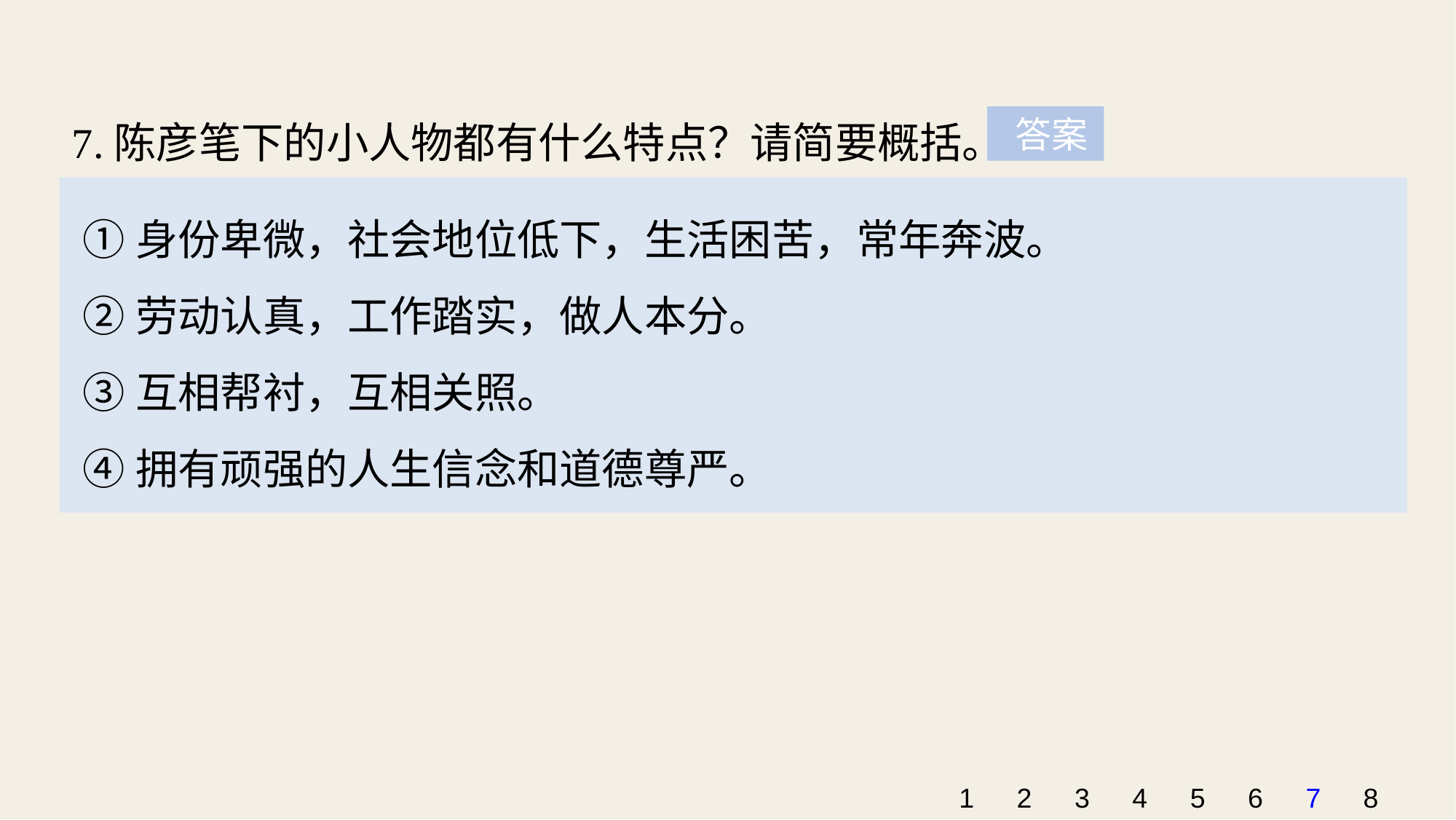

7.陈彦笔下的小人物都有什么特点？请简要概括。
 答案

①身份卑微，社会地位低下，生活困苦，常年奔波。
②劳动认真，工作踏实，做人本分。
③互相帮衬，互相关照。
④拥有顽强的人生信念和道德尊严。
1
2
3
4
5
6
7
8